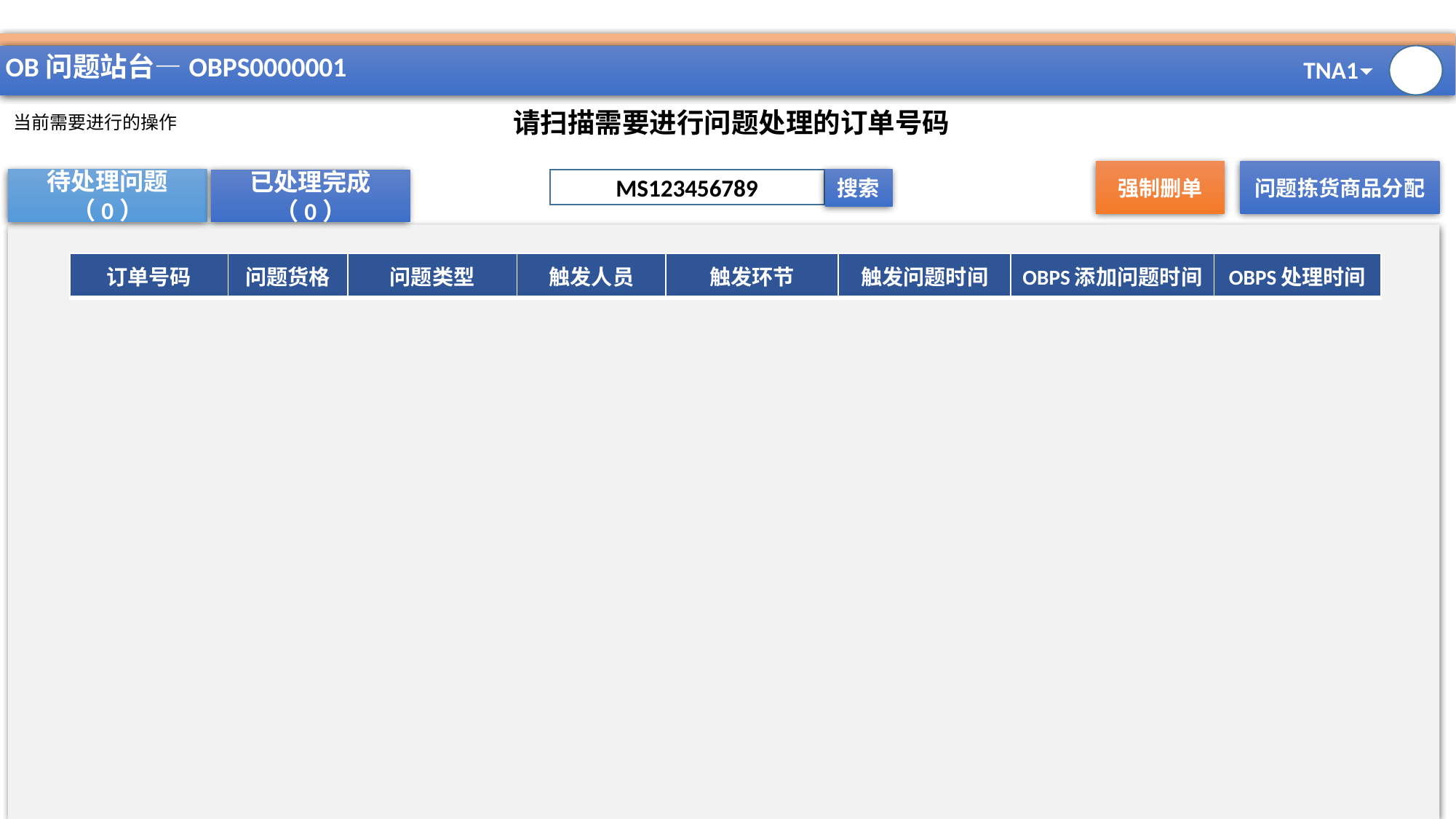

#
OB问题站台—OBPS0000001
请扫描需要进行问题处理的订单号码
当前需要进行的操作
问题拣货商品分配
强制删单
待处理问题（0）

MS123456789
搜索
已处理完成（0）
| 订单号码 | 问题货格 | 问题类型 | 触发人员 | 触发环节 | 触发问题时间 | OBPS添加问题时间 | OBPS处理时间 |
| --- | --- | --- | --- | --- | --- | --- | --- |